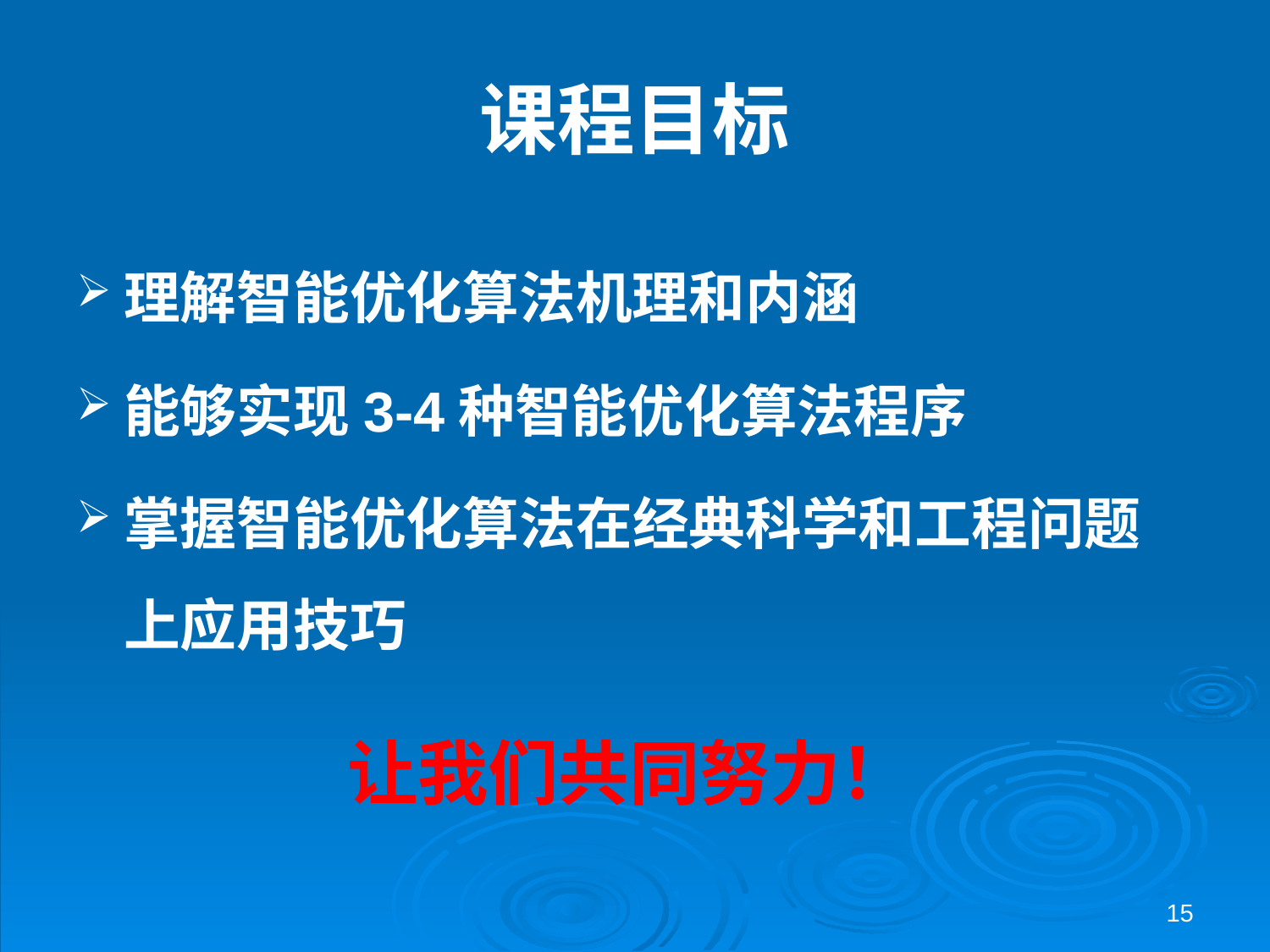

# 课程目标
理解智能优化算法机理和内涵
能够实现3-4种智能优化算法程序
掌握智能优化算法在经典科学和工程问题上应用技巧
让我们共同努力！
15